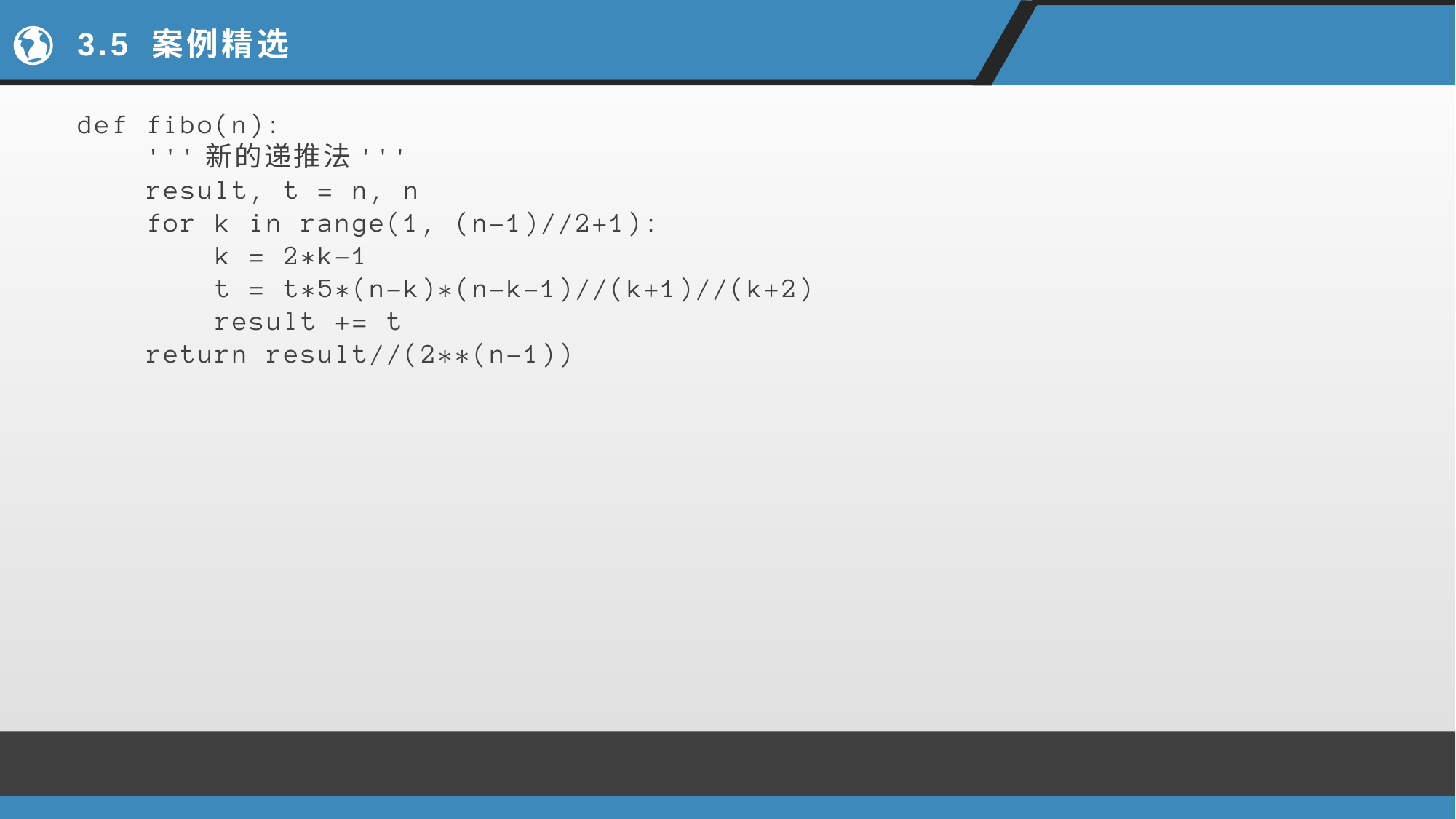

# 3.5 案例精选

def fibo(n):
    '''新的递推法'''
    result, t = n, n
    for k in range(1, (n-1)//2+1):
        k = 2*k-1
        t = t*5*(n-k)*(n-k-1)//(k+1)//(k+2)
        result += t
    return result//(2**(n-1))